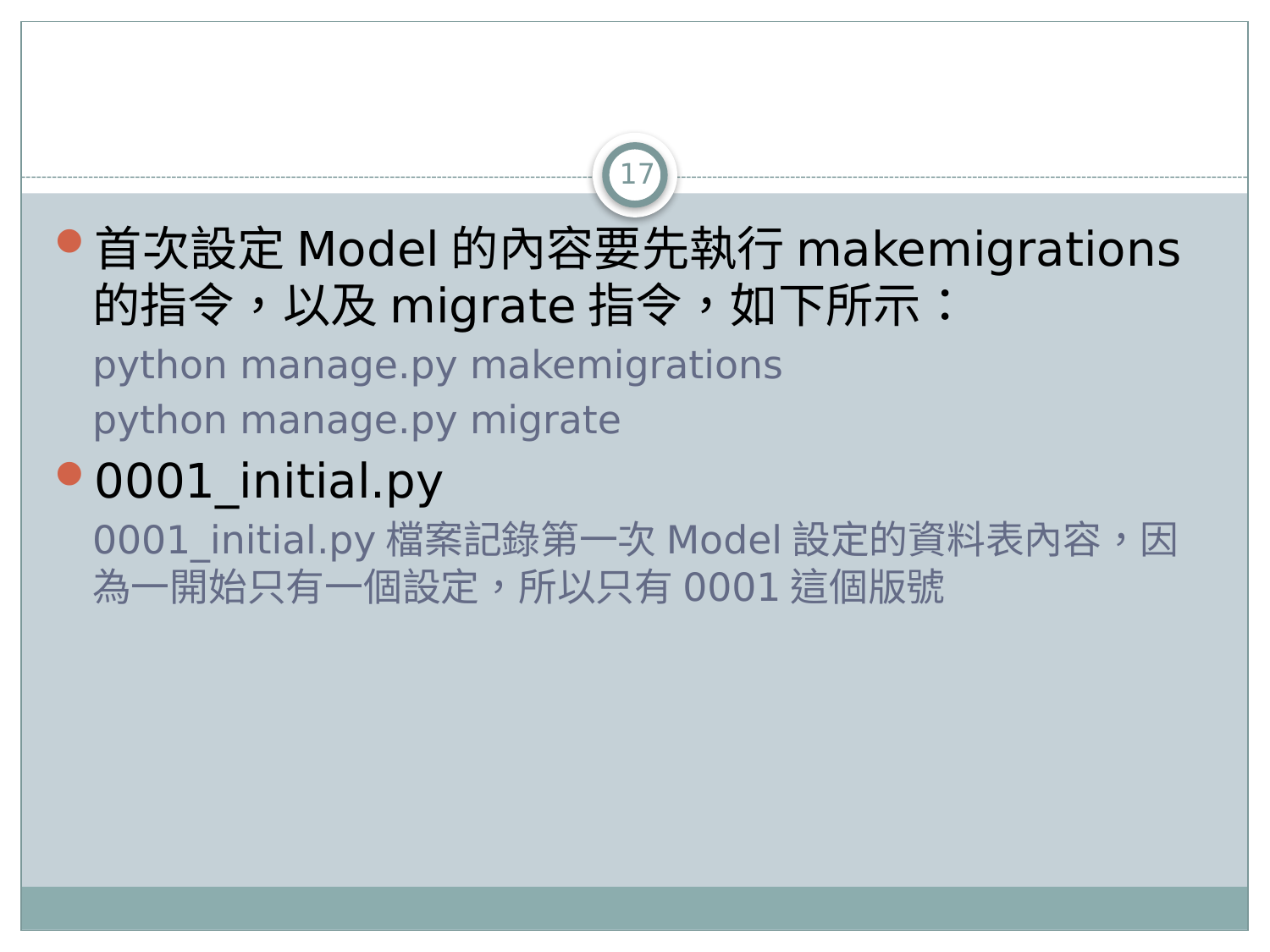

#
17
首次設定Model的內容要先執行makemigrations的指令，以及migrate指令，如下所示：
python manage.py makemigrations
python manage.py migrate
0001_initial.py
0001_initial.py檔案記錄第一次Model設定的資料表內容，因為一開始只有一個設定，所以只有0001這個版號